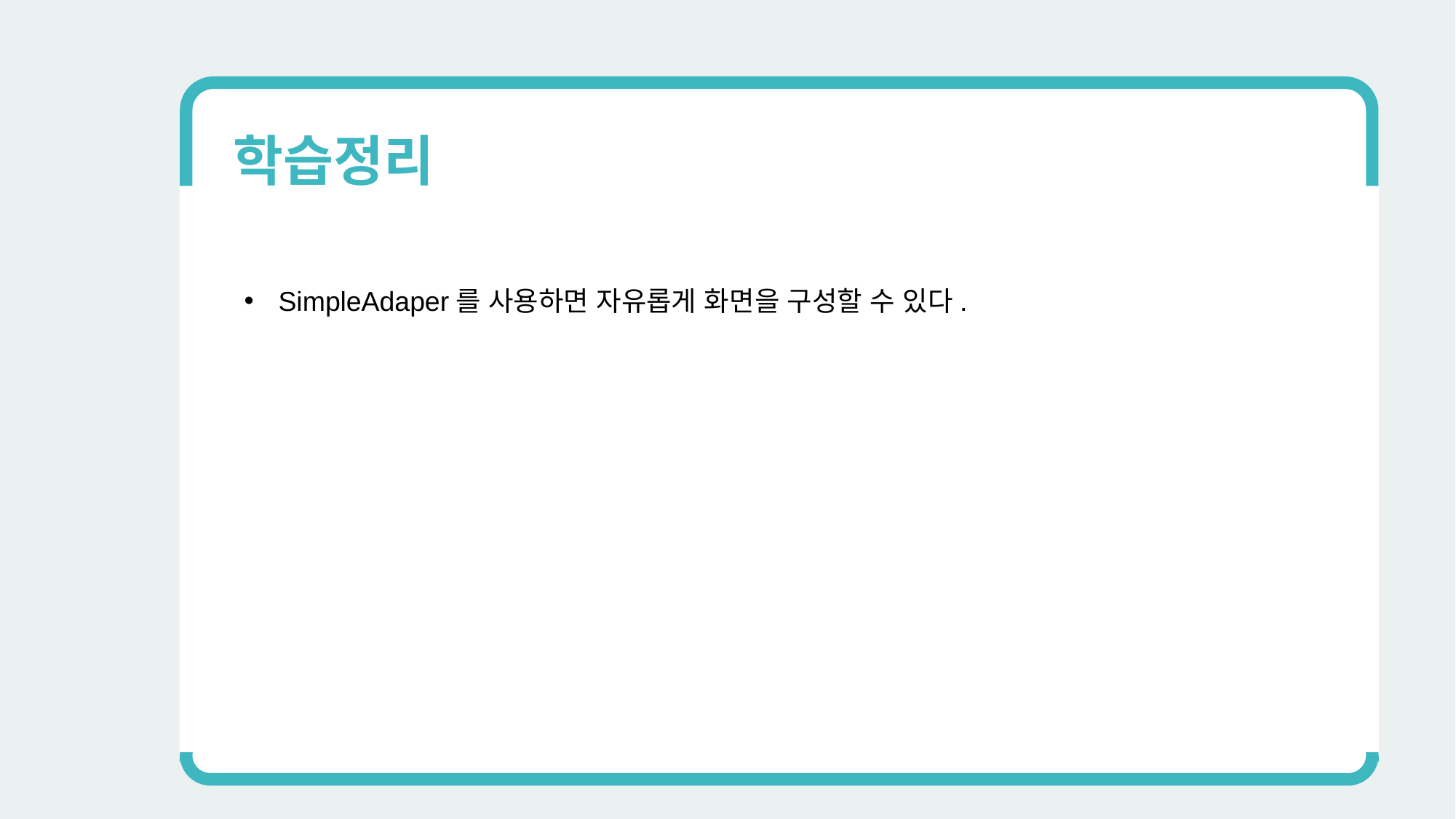

학습정리

SimpleAdaper를 사용하면 자유롭게 화면을 구성할 수 있다.